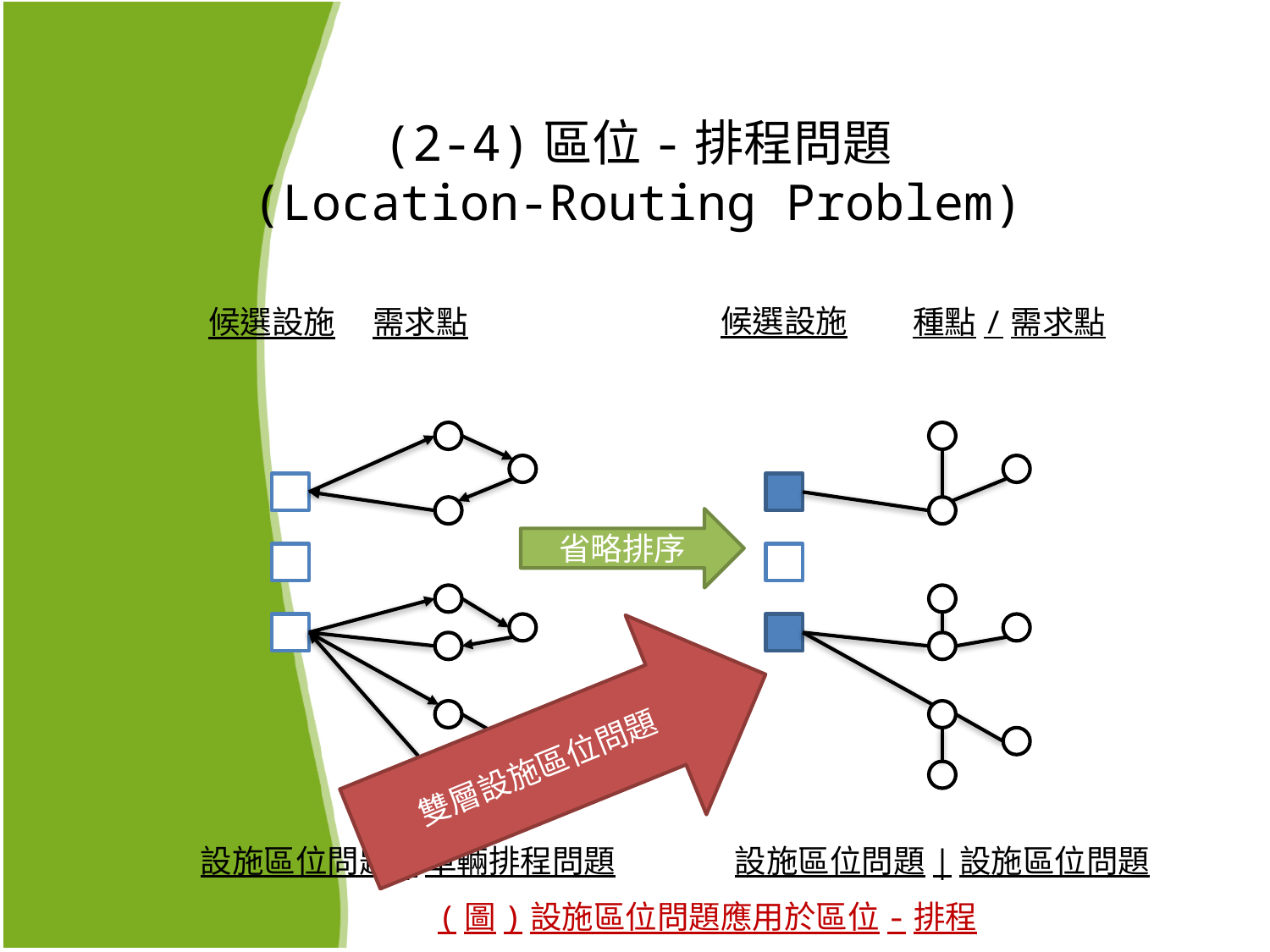

# (2-4)區位-排程問題 (Location-Routing Problem)
候選設施
種點/需求點
候選設施
需求點

省略排序

雙層設施區位問題

設施區位問題|車輛排程問題
設施區位問題|設施區位問題
(圖)設施區位問題應用於區位-排程